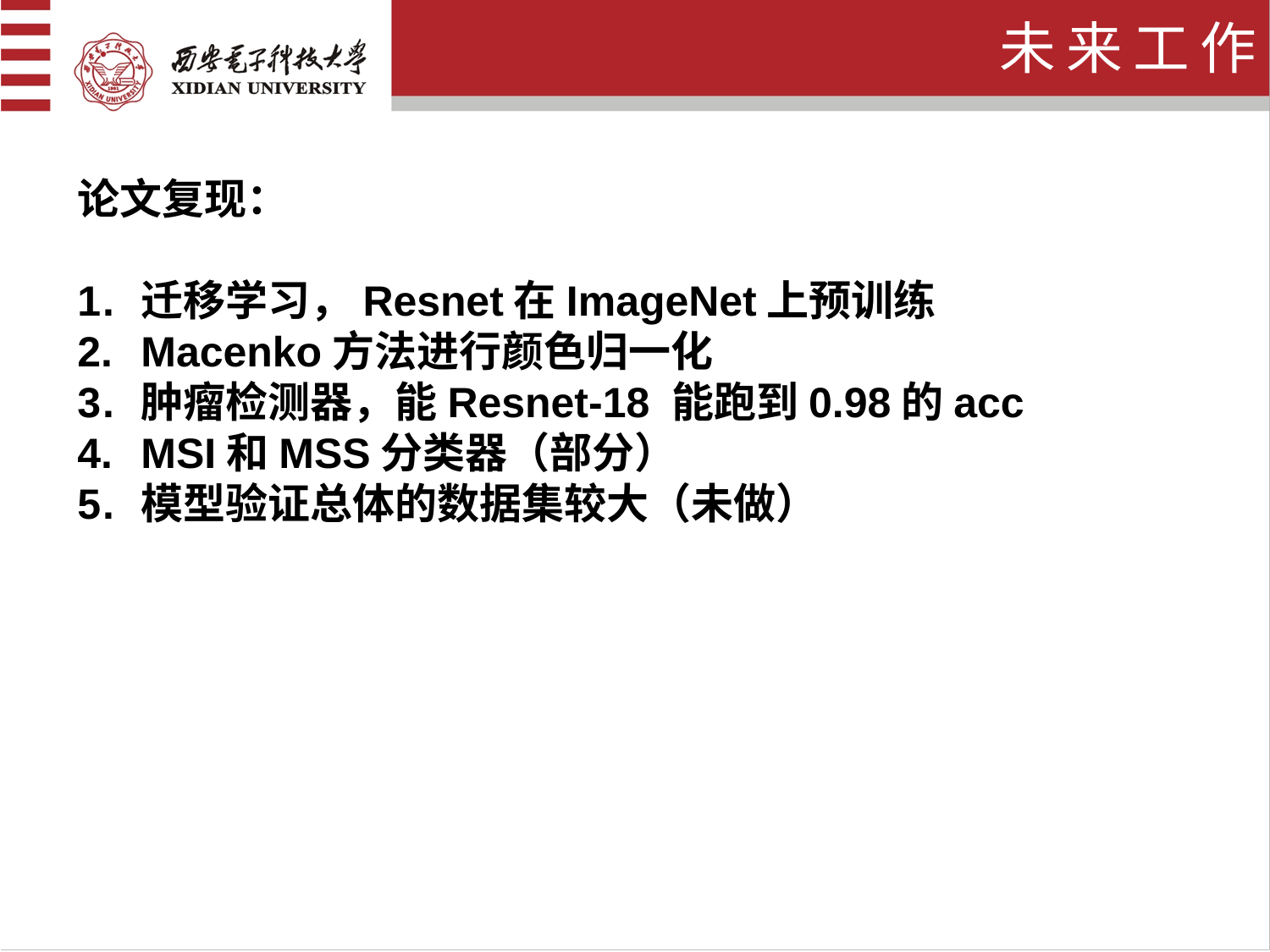

未来工作
论文复现：

迁移学习，Resnet在ImageNet上预训练
Macenko方法进行颜色归一化
肿瘤检测器，能Resnet-18 能跑到0.98的acc
MSI和MSS分类器（部分）
模型验证总体的数据集较大（未做）